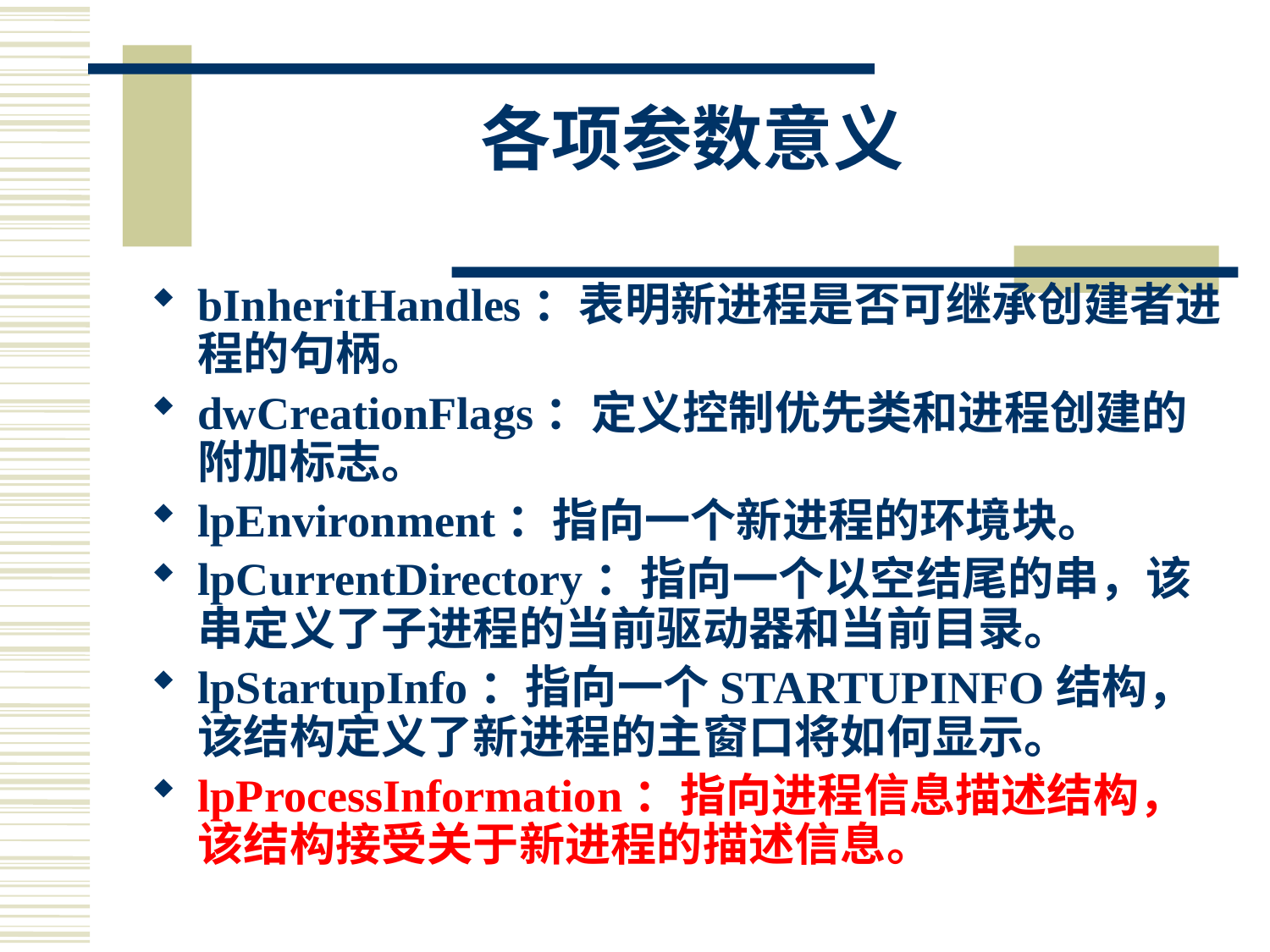

# 各项参数意义
bInheritHandles：表明新进程是否可继承创建者进程的句柄。
dwCreationFlags：定义控制优先类和进程创建的附加标志。
lpEnvironment：指向一个新进程的环境块。
lpCurrentDirectory：指向一个以空结尾的串，该串定义了子进程的当前驱动器和当前目录。
lpStartupInfo：指向一个STARTUPINFO结构，该结构定义了新进程的主窗口将如何显示。
lpProcessInformation：指向进程信息描述结构，该结构接受关于新进程的描述信息。